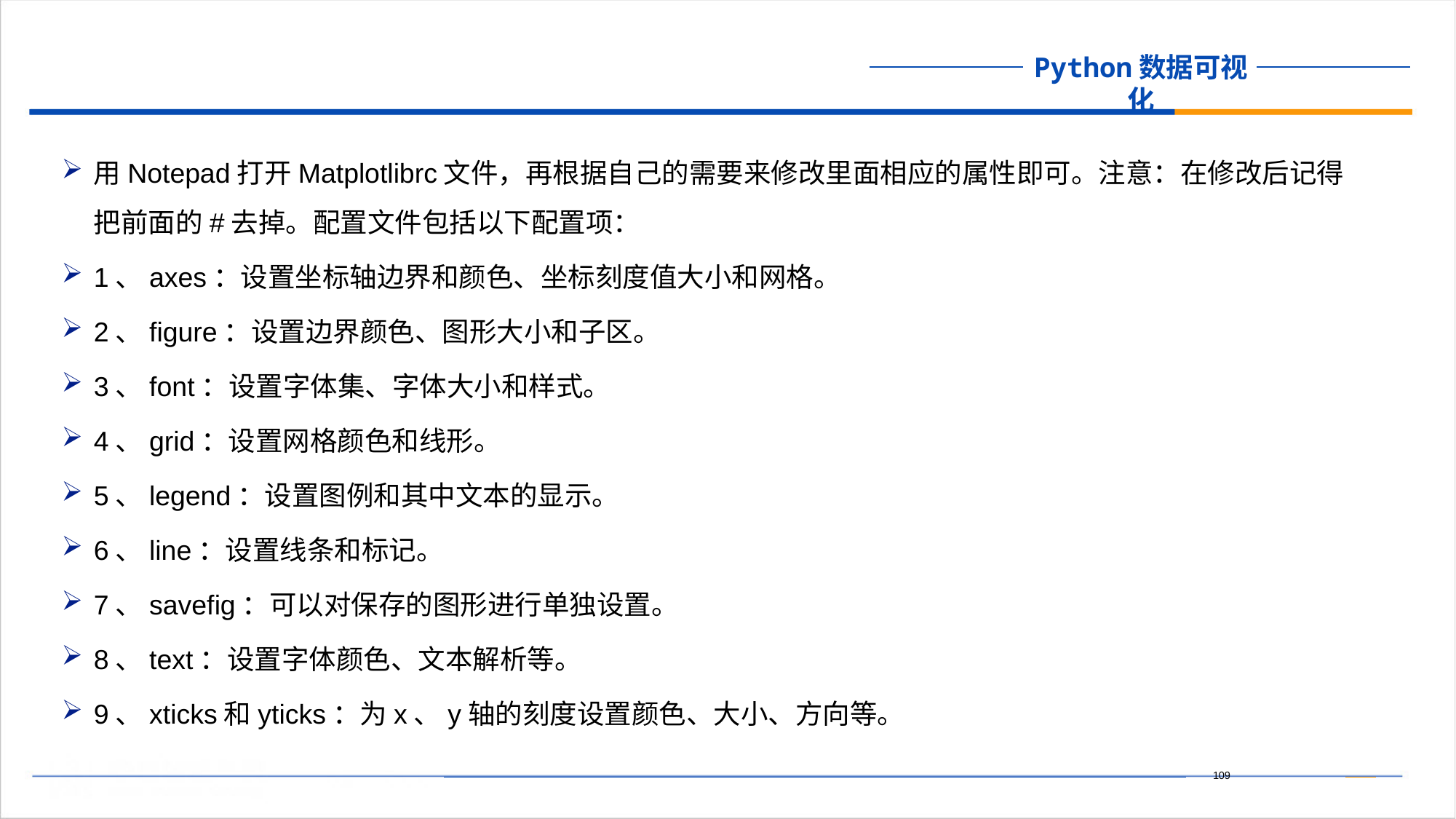

用Notepad打开Matplotlibrc文件，再根据自己的需要来修改里面相应的属性即可。注意：在修改后记得把前面的#去掉。配置文件包括以下配置项：
1、axes：设置坐标轴边界和颜色、坐标刻度值大小和网格。
2、figure：设置边界颜色、图形大小和子区。
3、font：设置字体集、字体大小和样式。
4、grid：设置网格颜色和线形。
5、legend：设置图例和其中文本的显示。
6、line：设置线条和标记。
7、savefig：可以对保存的图形进行单独设置。
8、text：设置字体颜色、文本解析等。
9、xticks和yticks：为x、y轴的刻度设置颜色、大小、方向等。